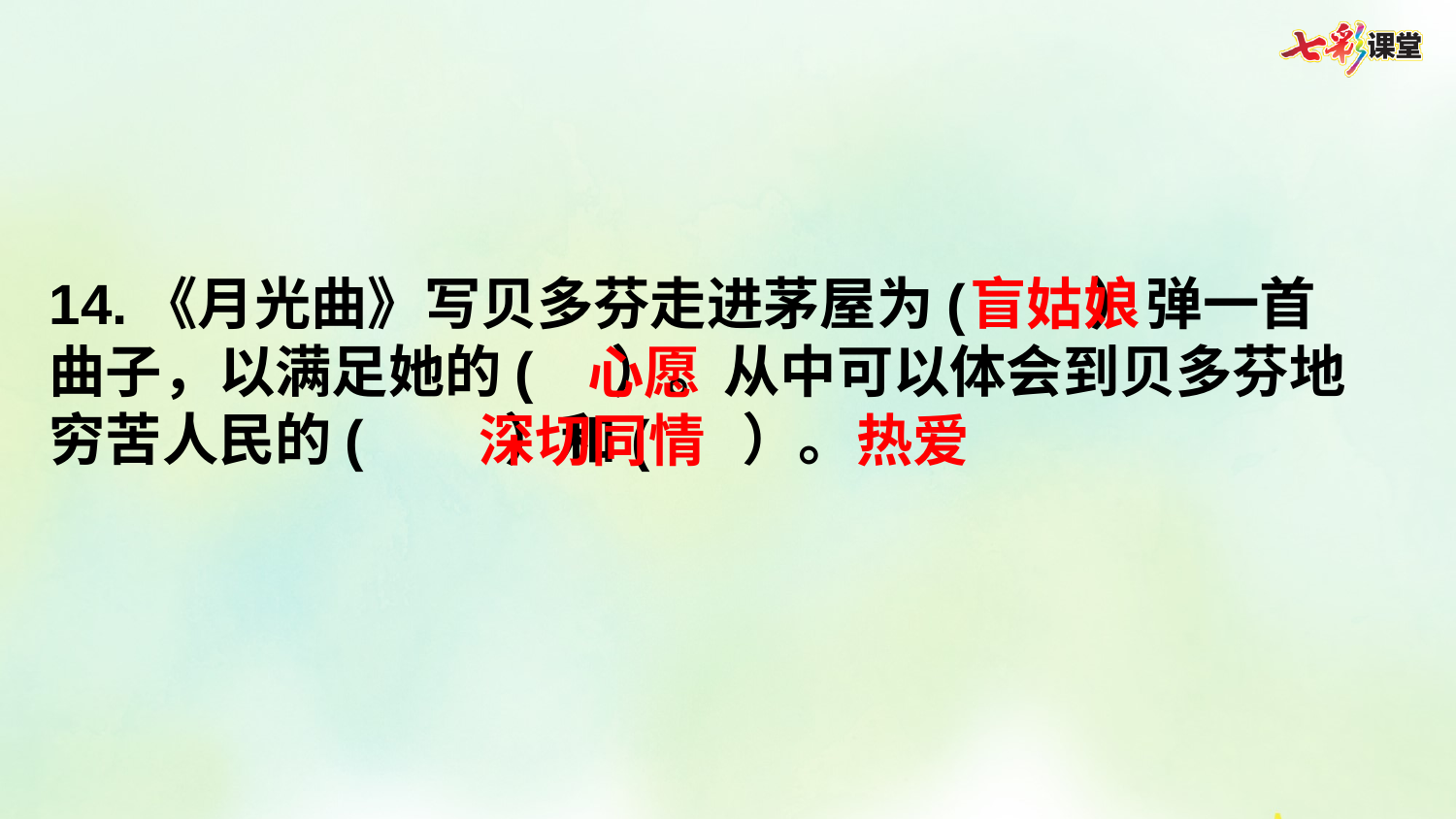

14.《月光曲》写贝多芬走进茅屋为(       ）弹一首曲子，以满足她的(    ）。从中可以体会到贝多芬地穷苦人民的(        ）和(     ）。
盲姑娘
心愿
深切同情
热爱